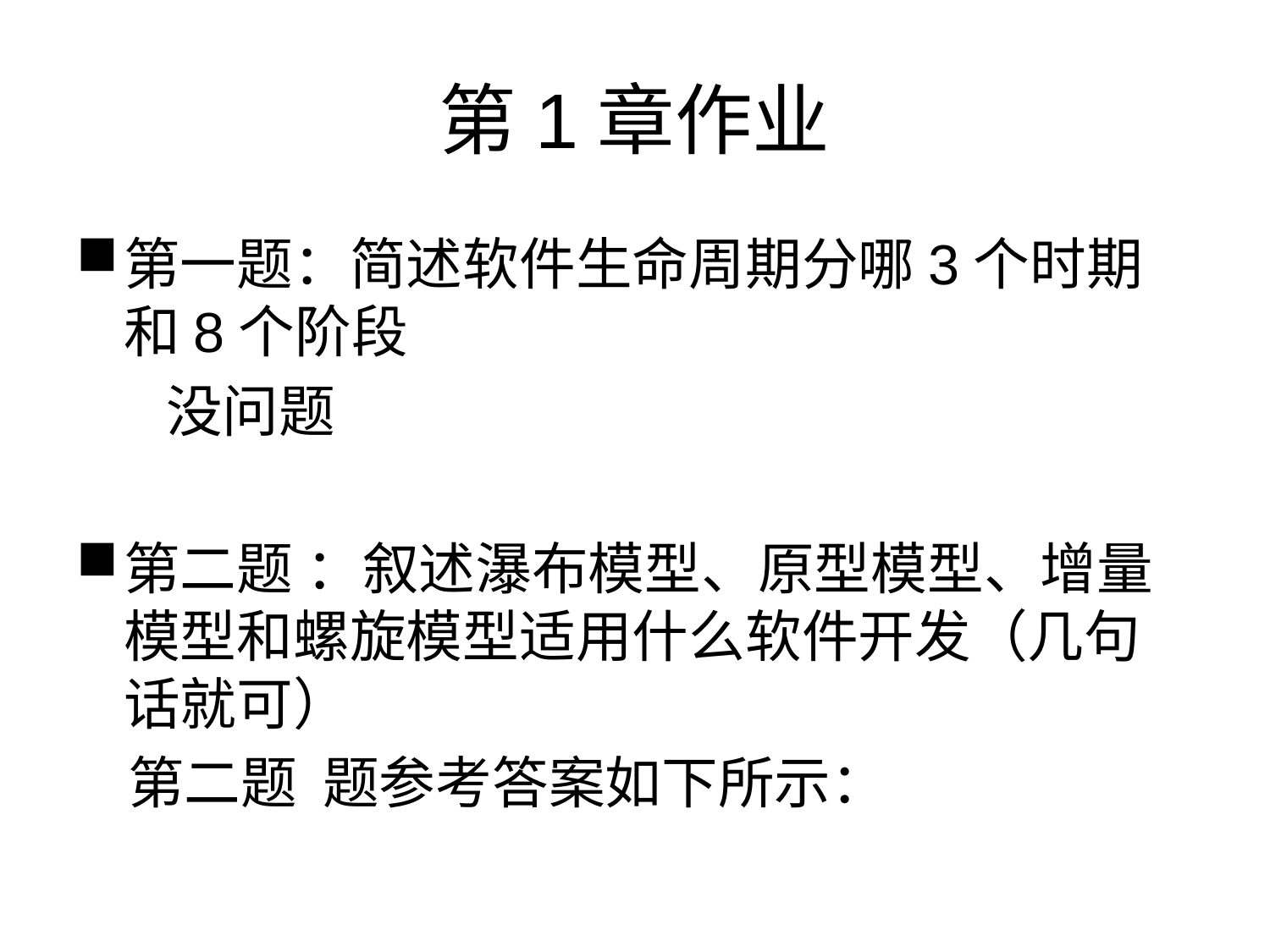

# 第1章作业
第一题：简述软件生命周期分哪3个时期和8个阶段
      没问题

第二题 ：叙述瀑布模型、原型模型、增量模型和螺旋模型适用什么软件开发（几句话就可）
   第二题  题参考答案如下所示：